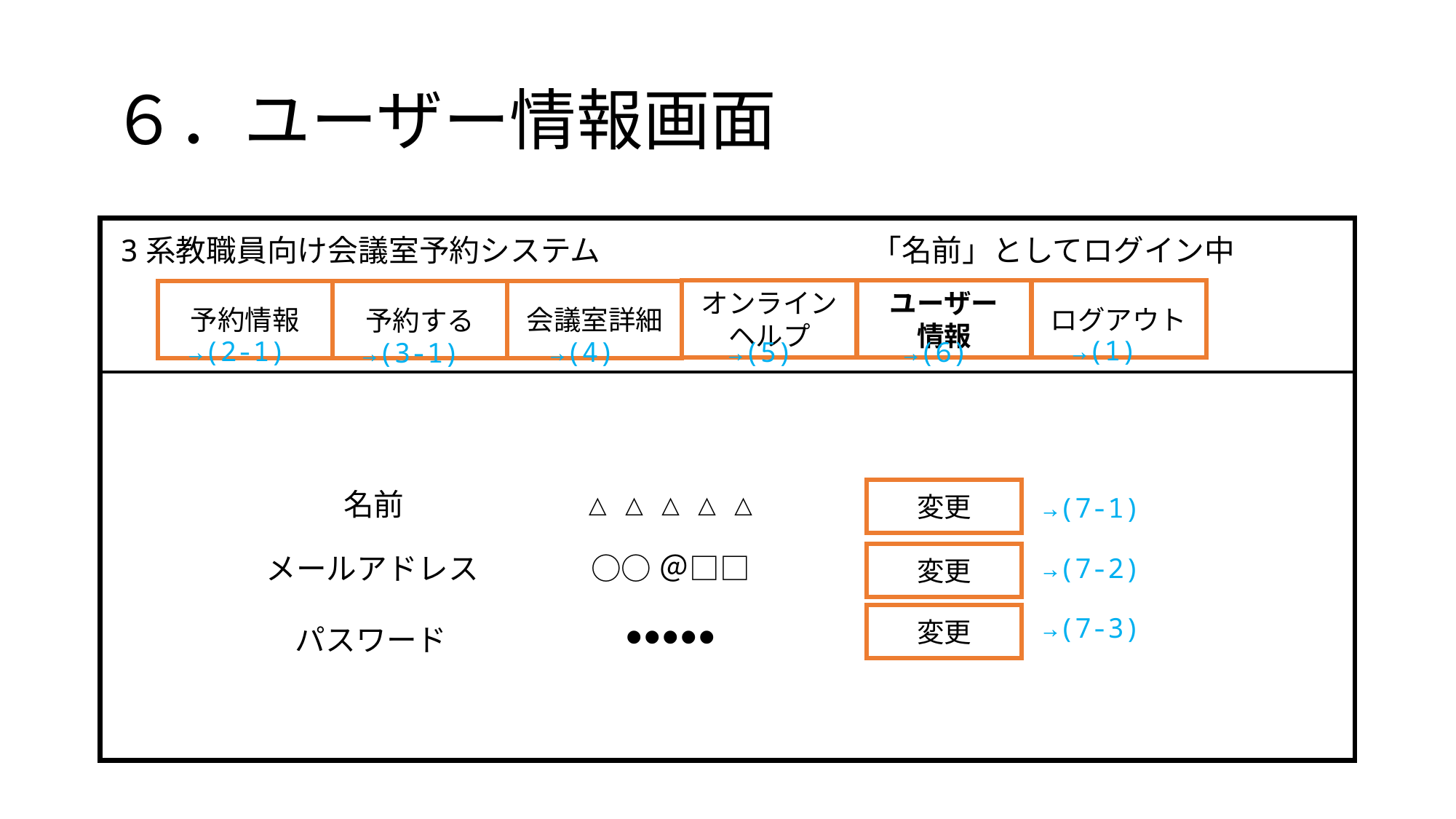

# ６．ユーザー情報画面

3系教職員向け会議室予約システム
「名前」としてログイン中
ユーザー
情報
ログアウト
オンラインヘルプ
予約情報
会議室詳細
予約する
→(1)
→(2-1)
→(4)
→(5)
→(6)
→(3-1)
名前
△△△△△
変更
→(7-1)
メールアドレス
○○＠□□
変更
→(7-2)
変更
→(7-3)
●●●●●
パスワード